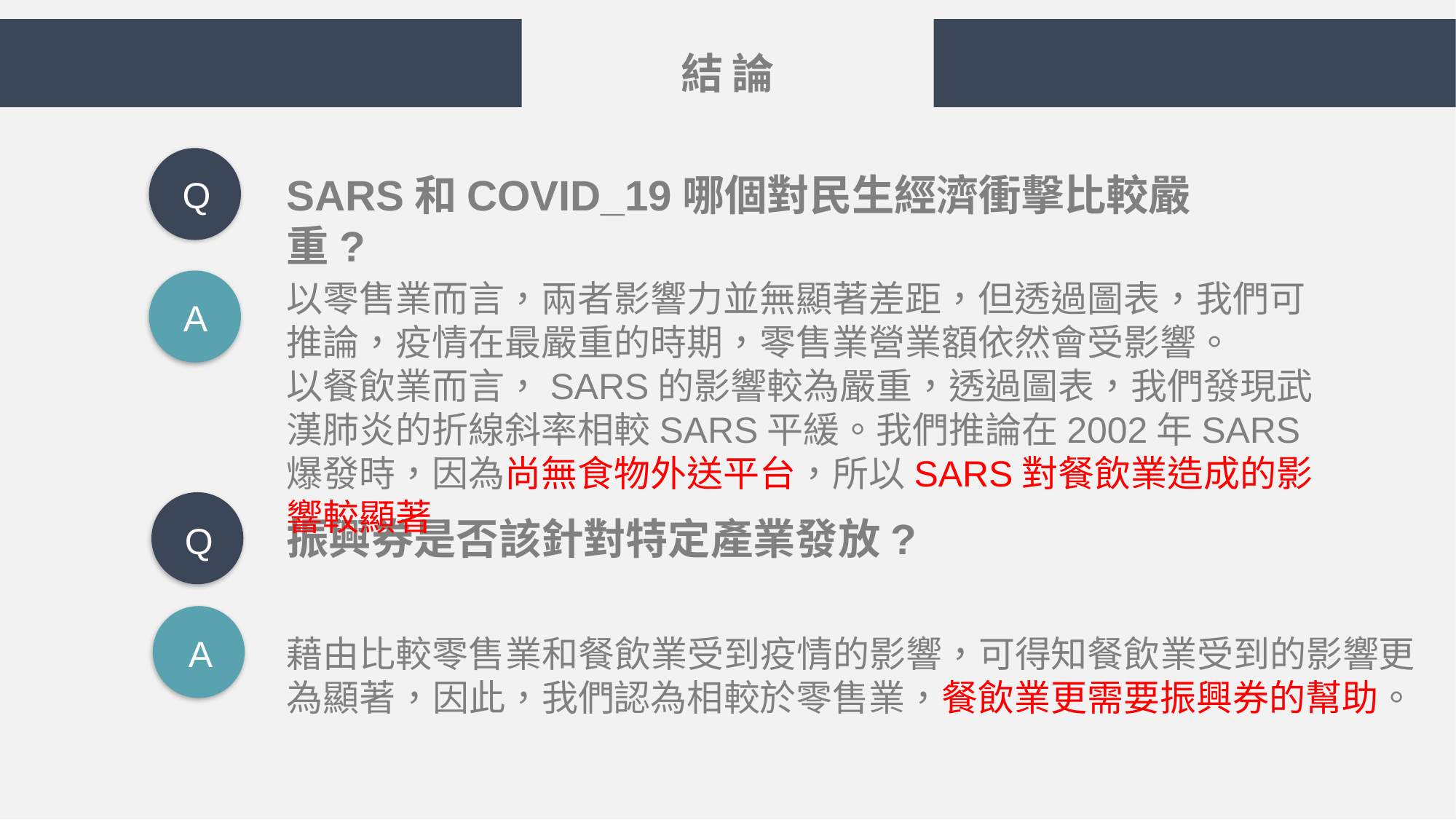

結論

SARS和COVID_19哪個對民生經濟衝擊比較嚴重?
Q

以零售業而言，兩者影響力並無顯著差距，但透過圖表，我們可推論，疫情在最嚴重的時期，零售業營業額依然會受影響。
以餐飲業而言，SARS的影響較為嚴重，透過圖表，我們發現武漢肺炎的折線斜率相較SARS平緩。我們推論在2002年SARS爆發時，因為尚無食物外送平台，所以SARS對餐飲業造成的影響較顯著
A

振興券是否該針對特定產業發放?
Q

A
藉由比較零售業和餐飲業受到疫情的影響，可得知餐飲業受到的影響更為顯著，因此，我們認為相較於零售業，餐飲業更需要振興券的幫助。